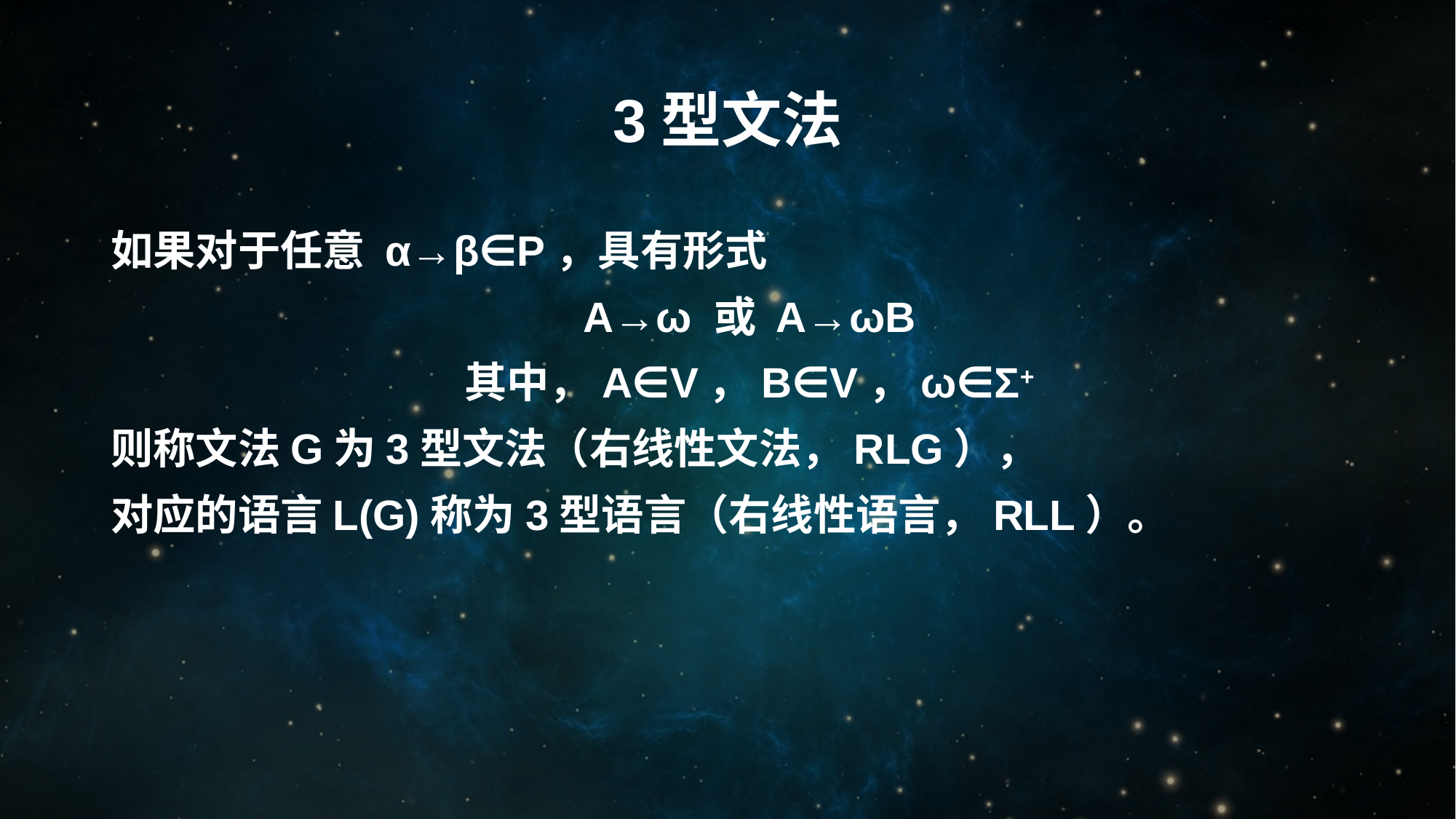

# 3型文法
如果对于任意 α→β∈P，具有形式
A→ω 或 A→ωB
其中，A∈V，B∈V，ω∈Σ+
则称文法G为3型文法（右线性文法，RLG），
对应的语言L(G)称为3型语言（右线性语言，RLL）。